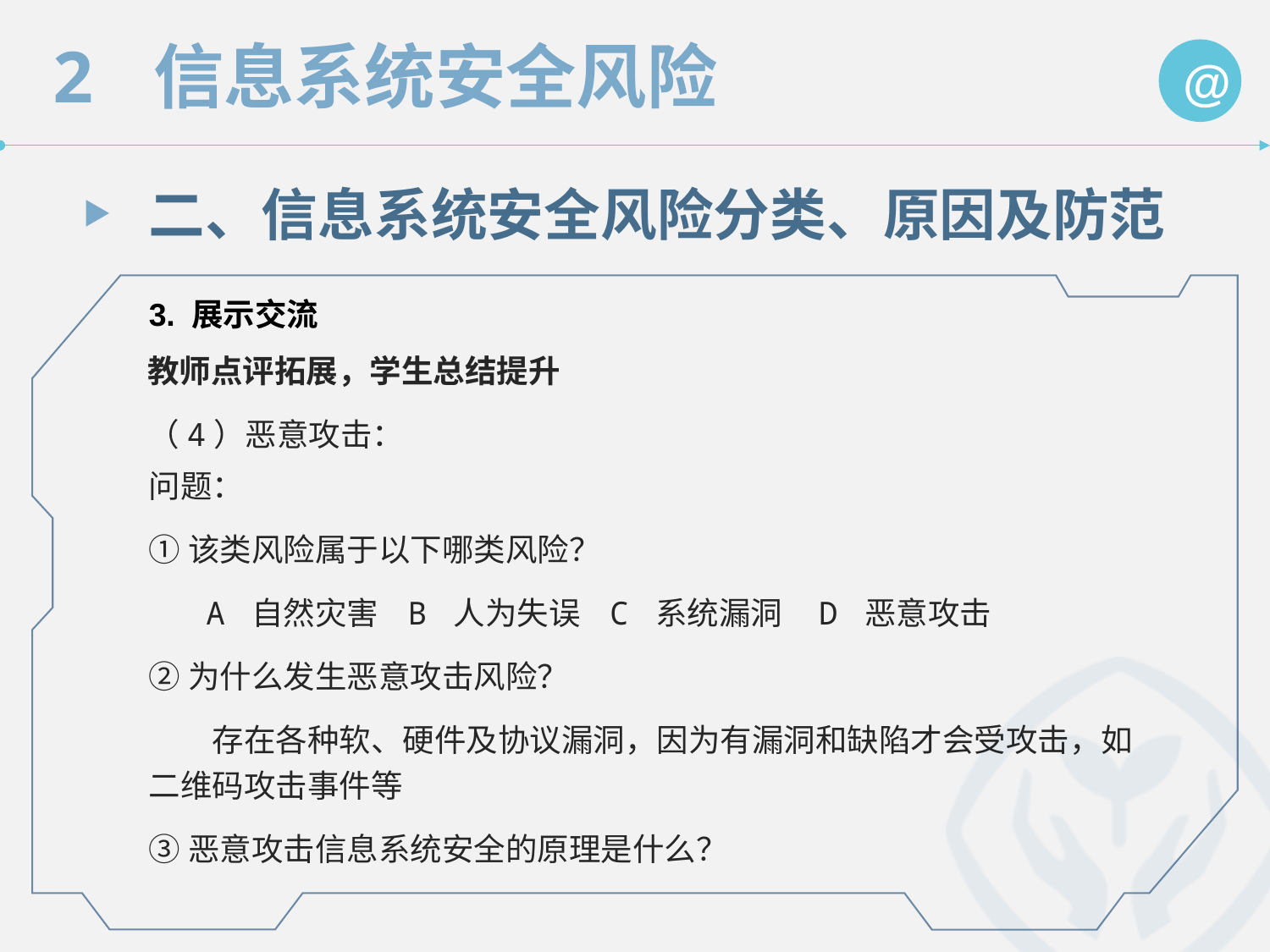

二、信息系统安全风险分类、原因及防范

3. 展示交流
教师点评拓展，学生总结提升
（4）恶意攻击：

问题：
①该类风险属于以下哪类风险？
   A 自然灾害   B 人为失误   C 系统漏洞    D 恶意攻击
②为什么发生恶意攻击风险？
　　存在各种软、硬件及协议漏洞，因为有漏洞和缺陷才会受攻击，如二维码攻击事件等
③恶意攻击信息系统安全的原理是什么？